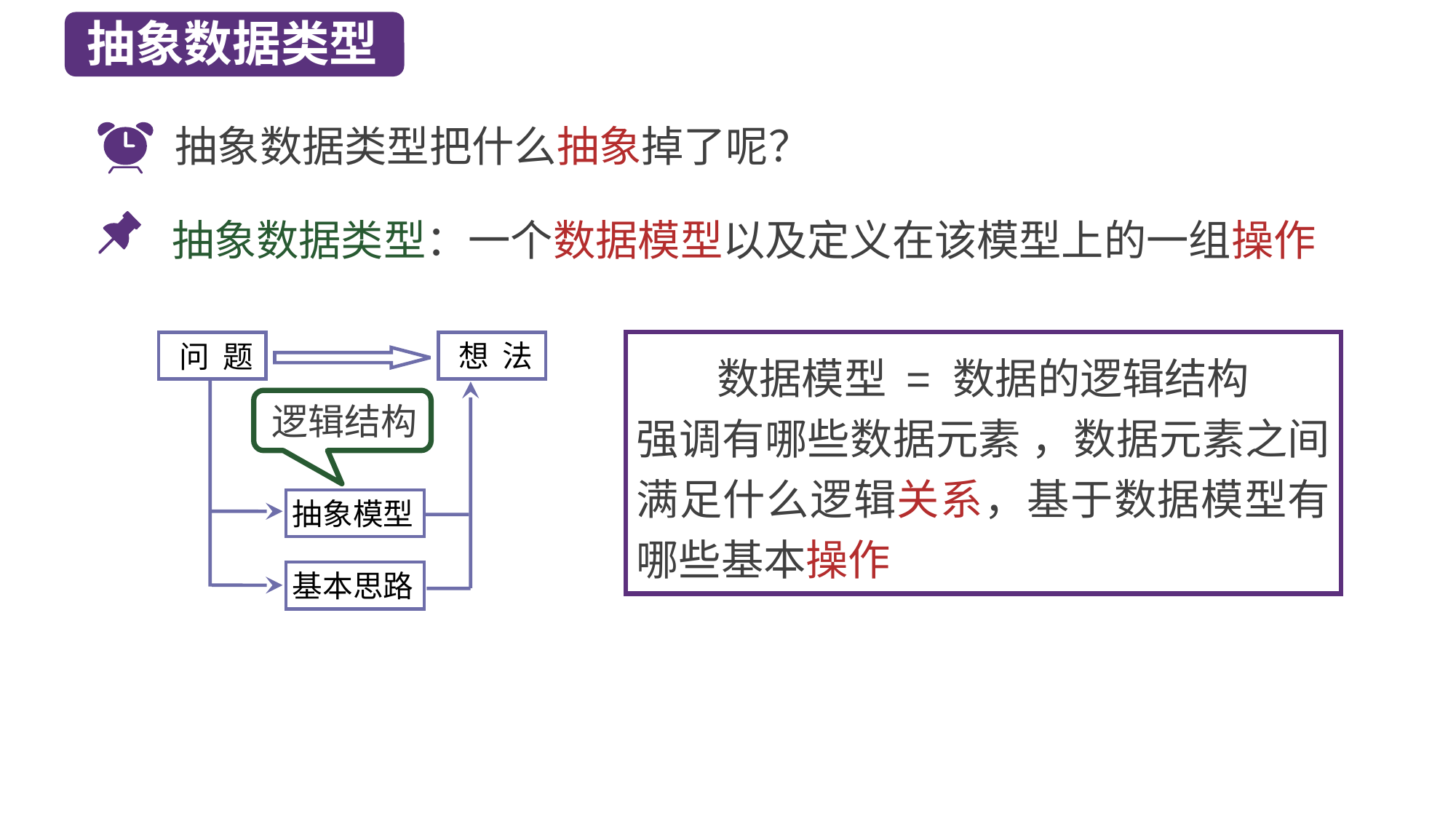

抽象数据类型

抽象数据类型把什么抽象掉了呢？

抽象数据类型：一个数据模型以及定义在该模型上的一组操作

 想  法
 问  题

抽象模型

基本思路

数据模型 = 数据的逻辑结构
强调有哪些数据元素 ，数据元素之间满足什么逻辑关系，基于数据模型有哪些基本操作
逻辑结构